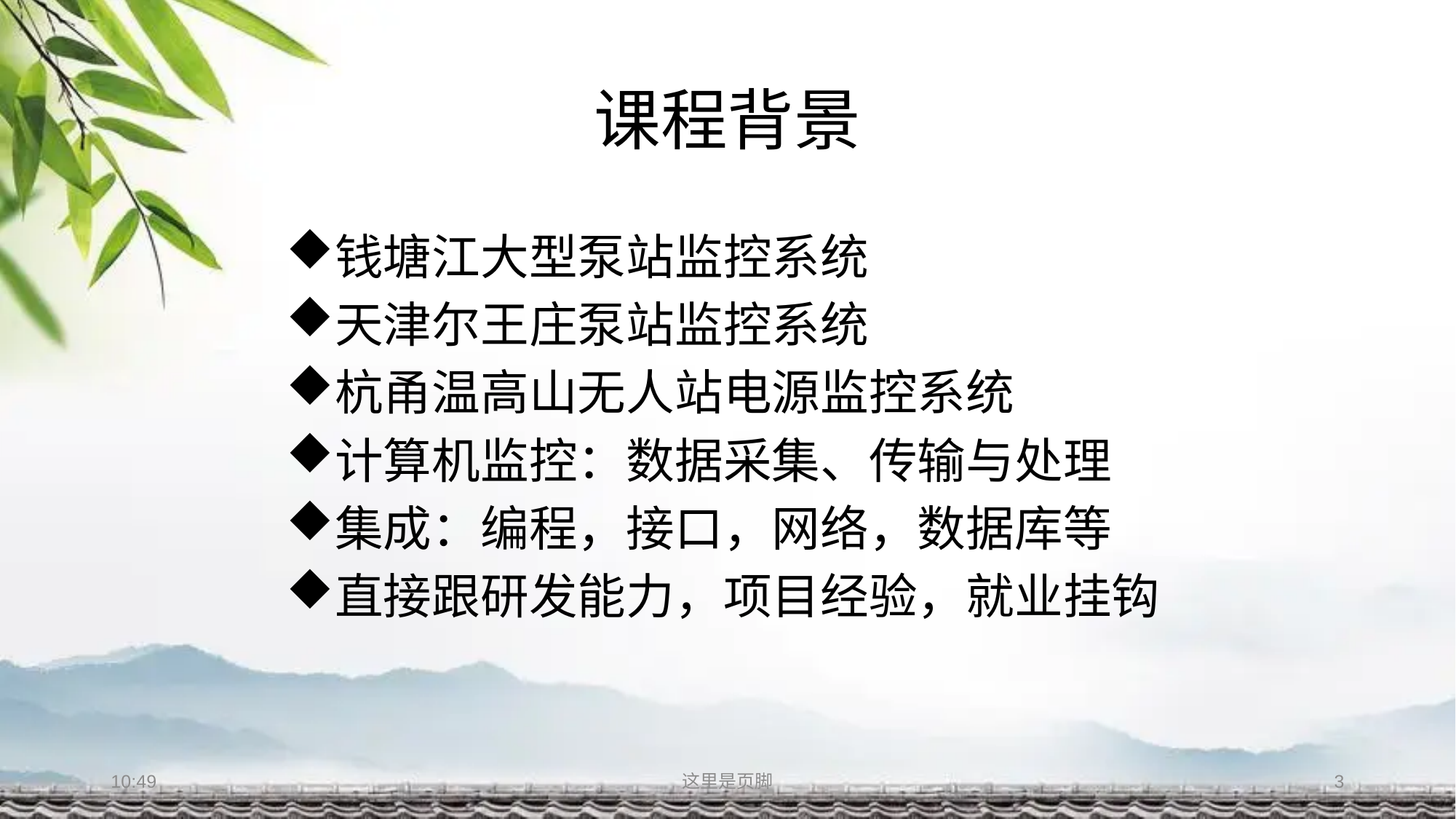

# 课程背景
钱塘江大型泵站监控系统
天津尔王庄泵站监控系统
杭甬温高山无人站电源监控系统
计算机监控：数据采集、传输与处理
集成：编程，接口，网络，数据库等
直接跟研发能力，项目经验，就业挂钩

10:49
这里是页脚
3